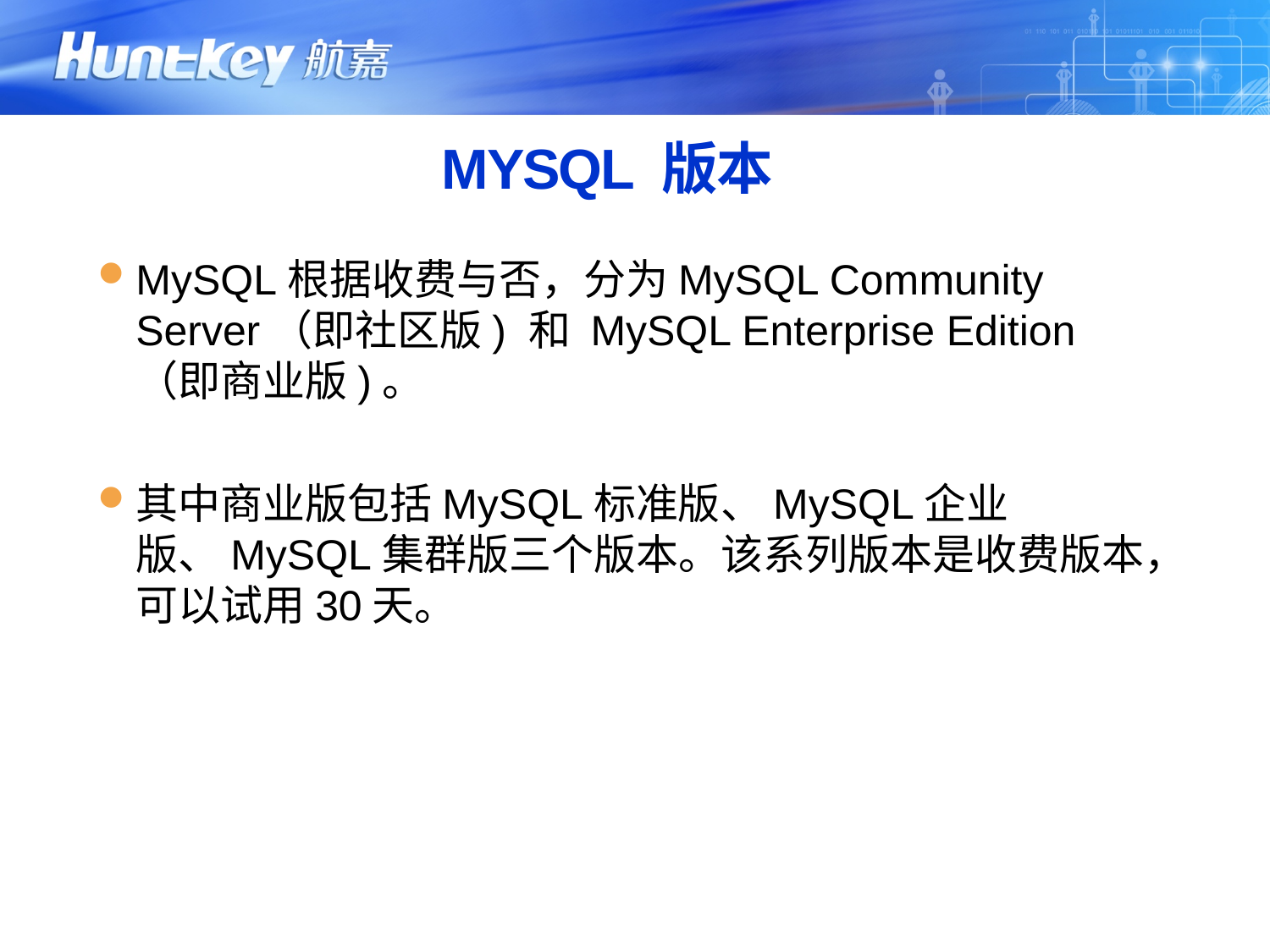

# MYSQL 版本
MySQL根据收费与否，分为MySQL Community Server（即社区版) 和 MySQL Enterprise Edition（即商业版)。

其中商业版包括MySQL标准版、MySQL企业版、MySQL集群版三个版本。该系列版本是收费版本，可以试用30天。